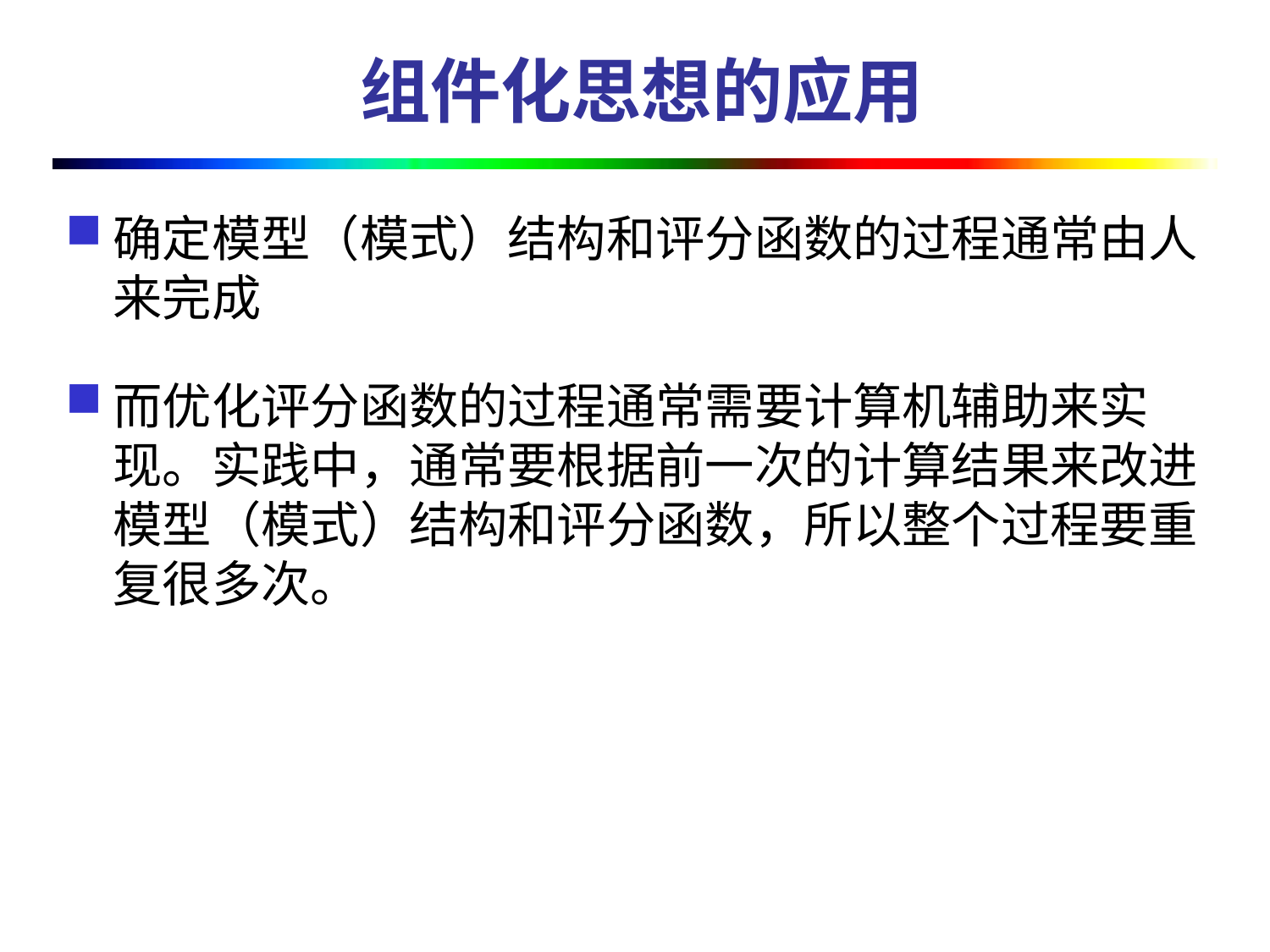

# 组件化思想的应用
确定模型（模式）结构和评分函数的过程通常由人来完成
而优化评分函数的过程通常需要计算机辅助来实现。实践中，通常要根据前一次的计算结果来改进模型（模式）结构和评分函数，所以整个过程要重复很多次。